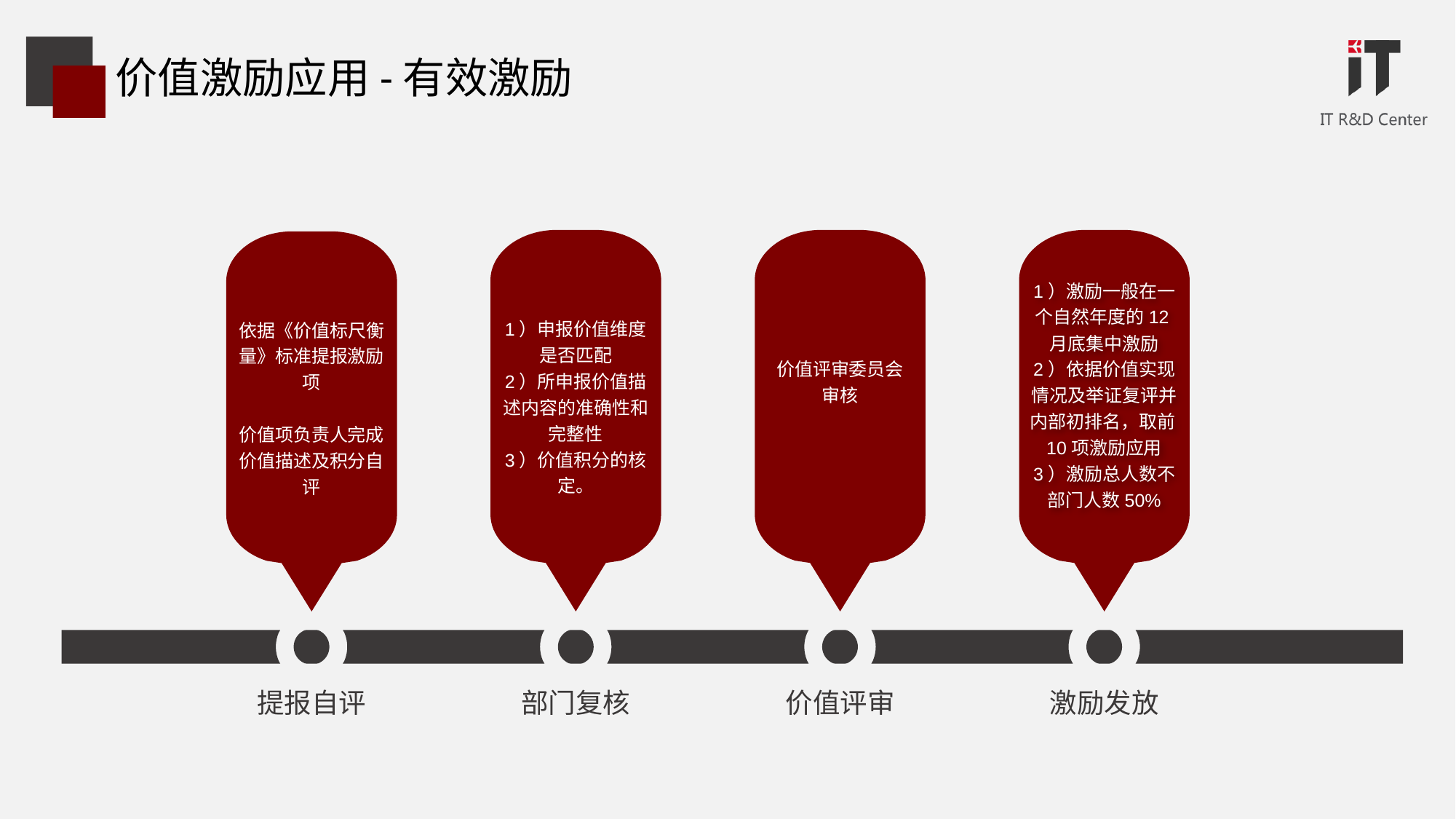

# 价值激励应用-有效激励

1）申报价值维度是否匹配
2）所申报价值描述内容的准确性和完整性
3）价值积分的核定。

价值评审委员会
审核

1）激励一般在一个自然年度的12月底集中激励
2）依据价值实现情况及举证复评并内部初排名，取前10项激励应用
3）激励总人数不部门人数50%

依据《价值标尺衡量》标准提报激励项

价值项负责人完成价值描述及积分自评

提报自评
部门复核
价值评审
激励发放